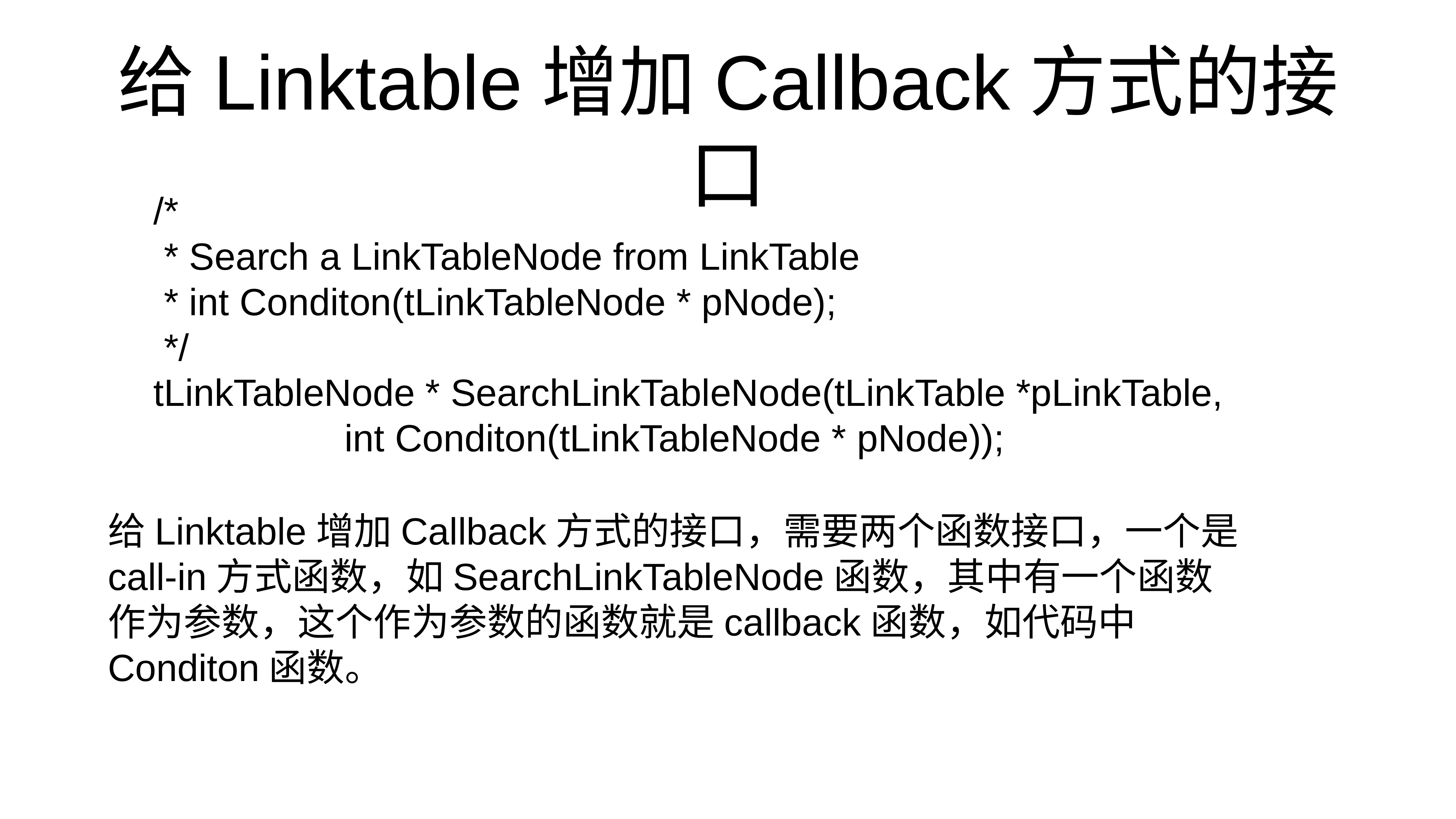

# 给Linktable增加Callback方式的接口
/*
 * Search a LinkTableNode from LinkTable
 * int Conditon(tLinkTableNode * pNode);
 */
tLinkTableNode * SearchLinkTableNode(tLinkTable *pLinkTable,
int Conditon(tLinkTableNode * pNode));
给Linktable增加Callback方式的接口，需要两个函数接口，一个是call-in方式函数，如SearchLinkTableNode函数，其中有一个函数作为参数，这个作为参数的函数就是callback函数，如代码中Conditon函数。